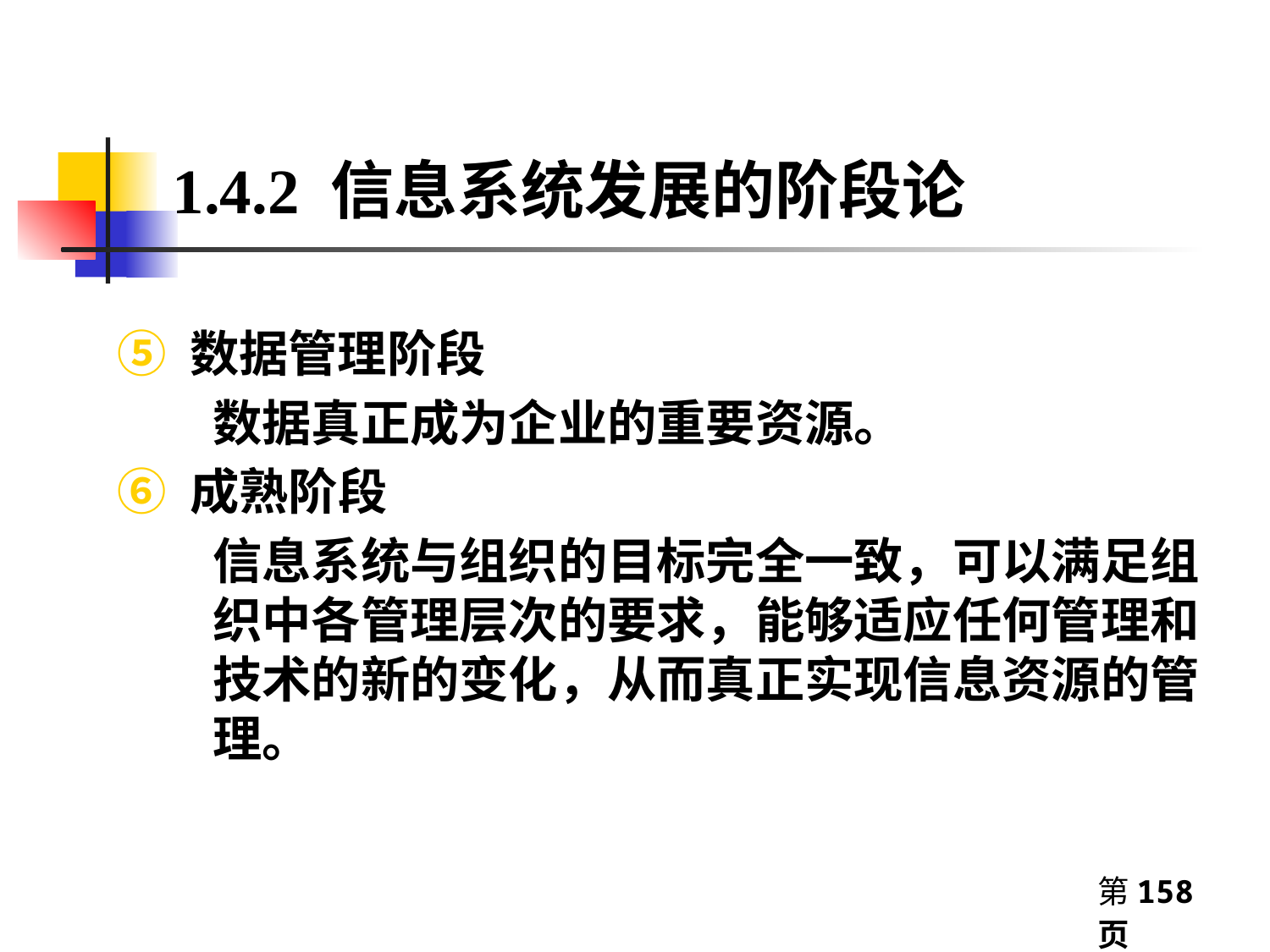

1.4.2 信息系统发展的阶段论
⑤ 数据管理阶段
	数据真正成为企业的重要资源。
⑥ 成熟阶段
	信息系统与组织的目标完全一致，可以满足组织中各管理层次的要求，能够适应任何管理和技术的新的变化，从而真正实现信息资源的管理。